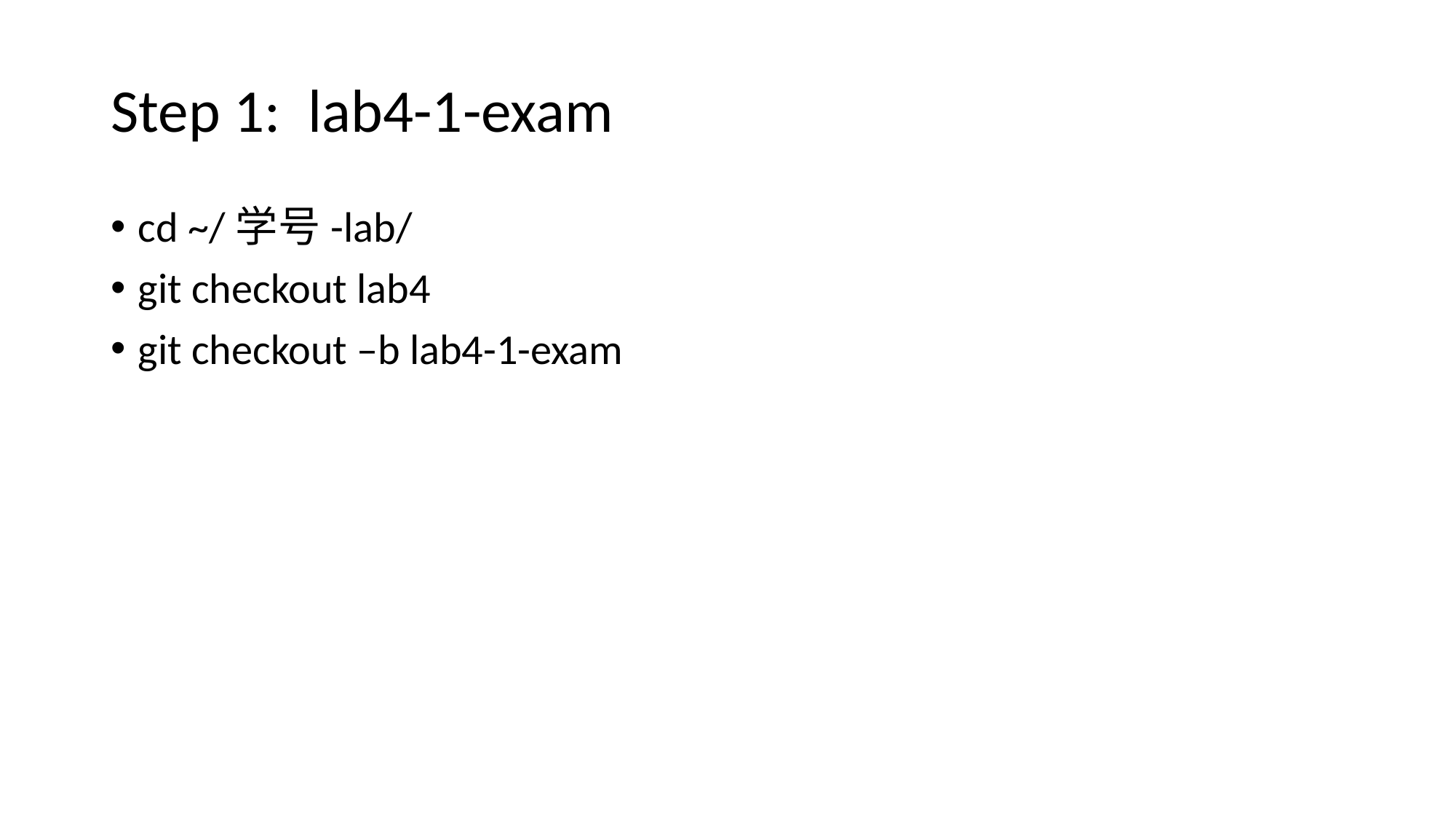

# Step 1:  lab4-1-exam
cd ~/学号-lab/
git checkout lab4
git checkout –b lab4-1-exam